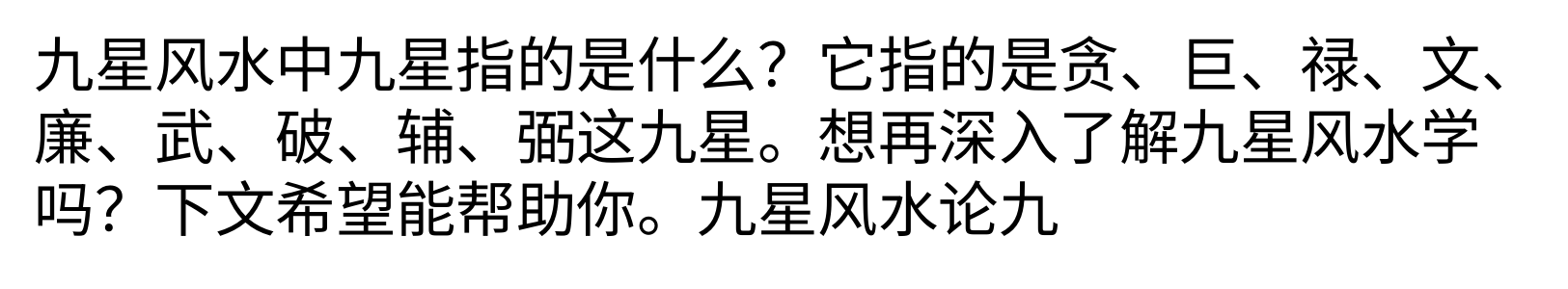

九星风水中九星指的是什么？它指的是贪、巨、禄、文、廉、武、破、辅、弼这九星。想再深入了解九星风水学吗？下文希望能帮助你。九星风水论九